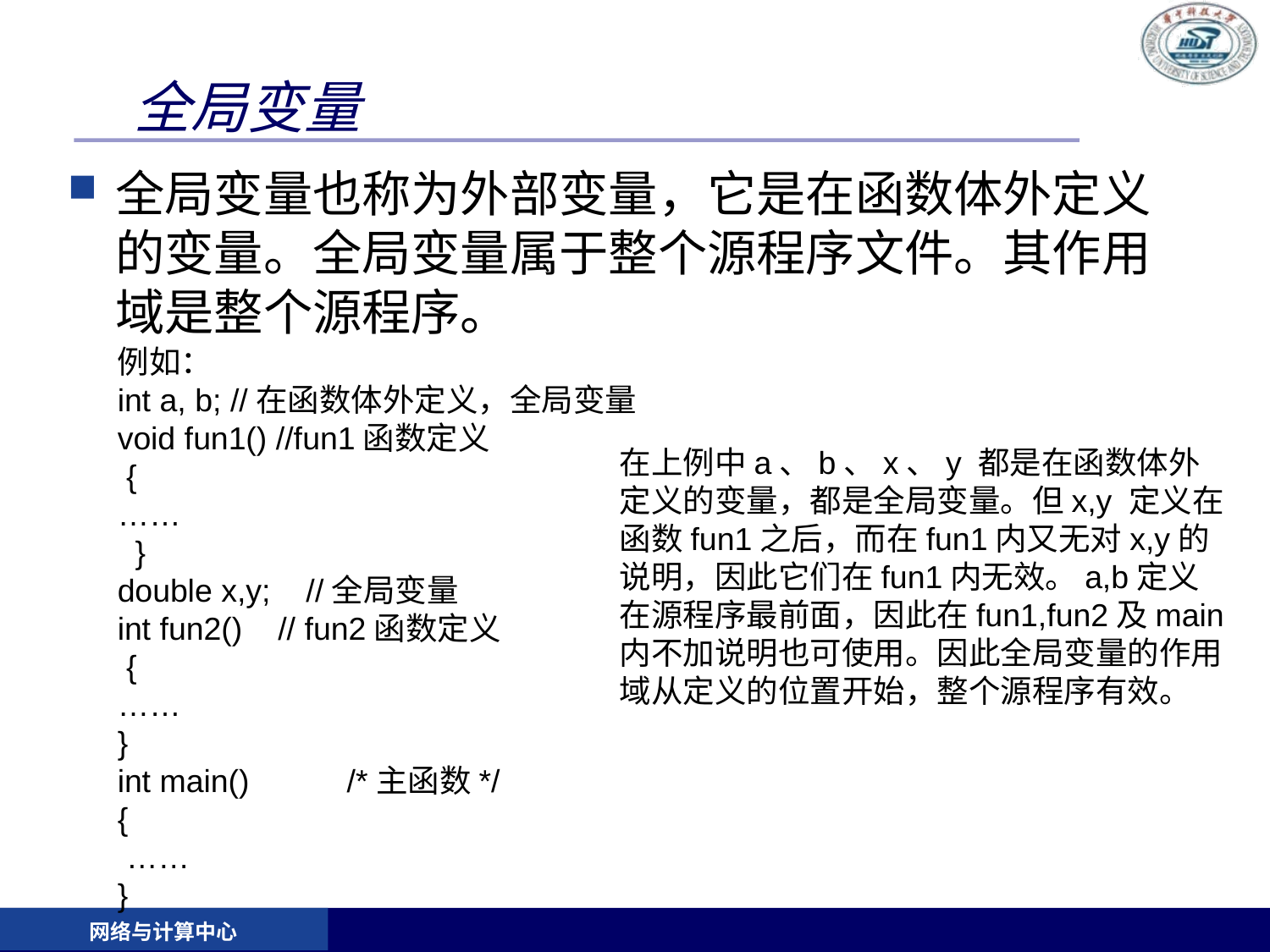

# 全局变量
全局变量也称为外部变量，它是在函数体外定义的变量。全局变量属于整个源程序文件。其作用域是整个源程序。
例如：
int a, b; //在函数体外定义，全局变量
void fun1() //fun1函数定义
 {
……
  }
double x,y;    //全局变量
int fun2()    // fun2函数定义
 {
……
}
int main()           /*主函数*/
{
 ……
}
在上例中a、b、x、y 都是在函数体外定义的变量，都是全局变量。但x,y 定义在函数fun1之后，而在fun1内又无对x,y的说明，因此它们在fun1内无效。a,b定义在源程序最前面，因此在fun1,fun2及main内不加说明也可使用。因此全局变量的作用域从定义的位置开始，整个源程序有效。
网络与计算中心